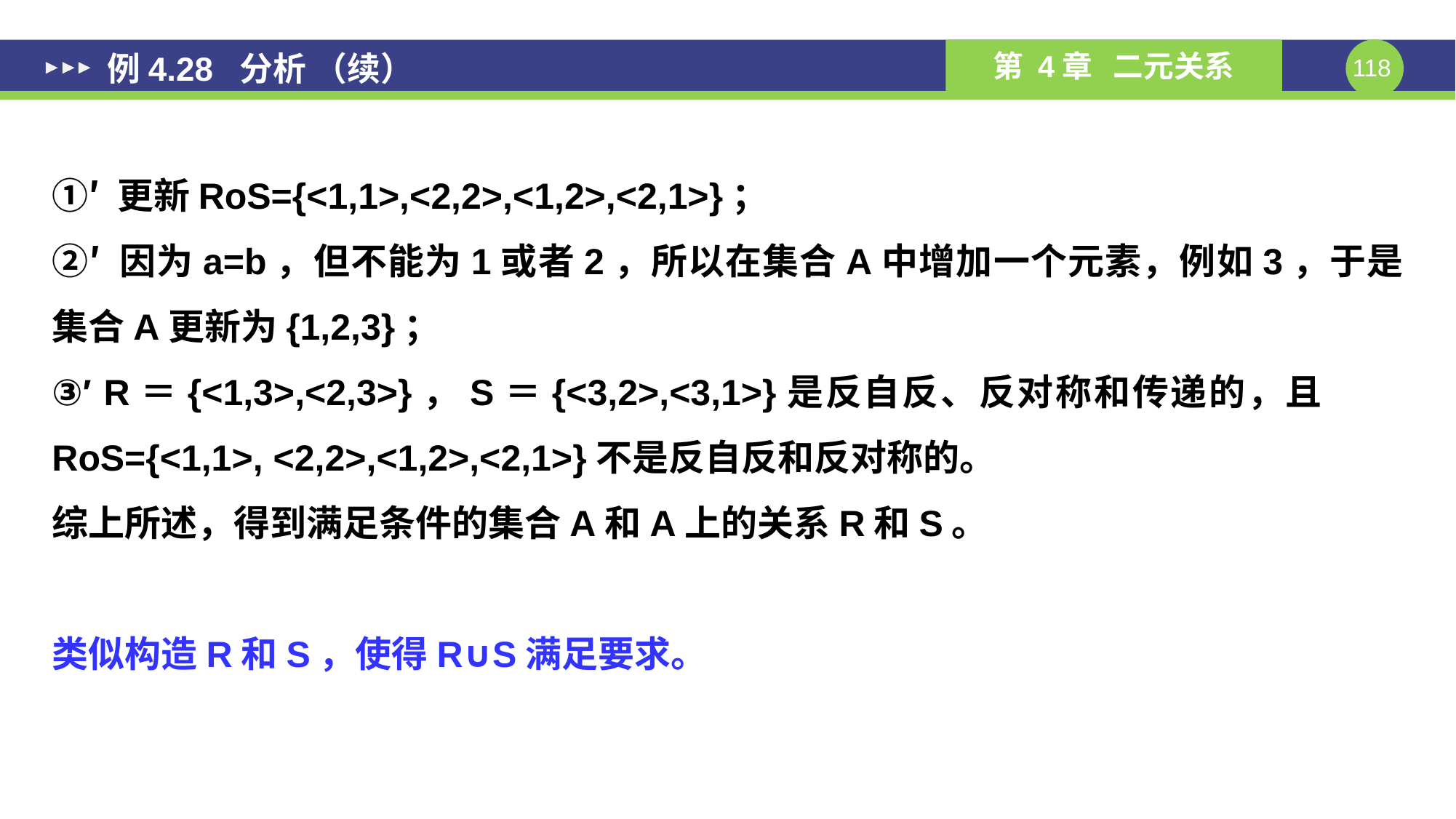

# 例4.28  分析 （续）
①′ 更新RoS={<1,1>,<2,2>,<1,2>,<2,1>}；
②′ 因为a=b，但不能为1或者2，所以在集合A中增加一个元素，例如3，于是集合A更新为{1,2,3}；
③′ R＝{<1,3>,<2,3>}，S＝{<3,2>,<3,1>}是反自反、反对称和传递的，且         RoS={<1,1>, <2,2>,<1,2>,<2,1>}不是反自反和反对称的。
综上所述，得到满足条件的集合A和A上的关系R和S。

类似构造R和S，使得R∪S满足要求。